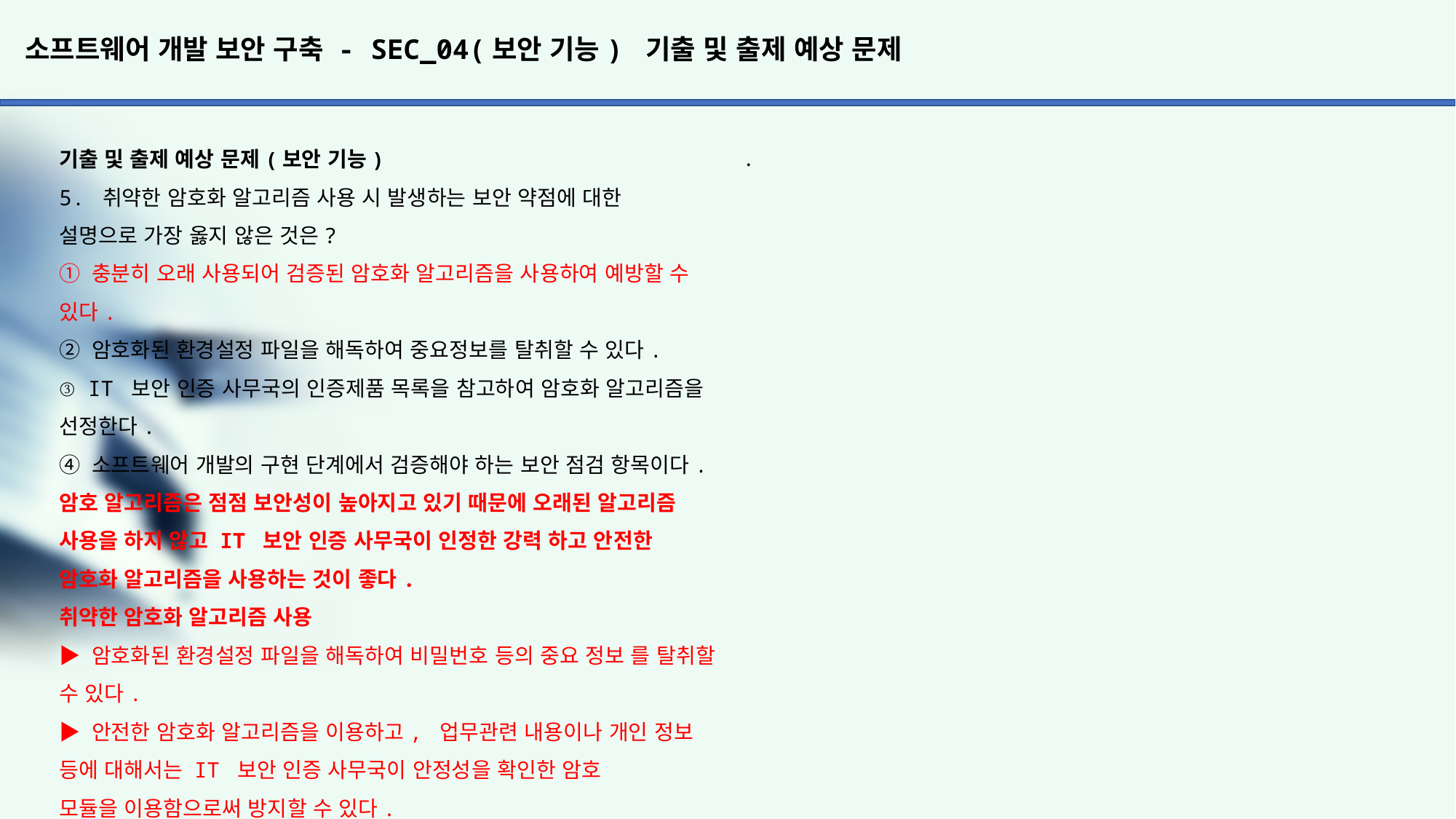

# 소프트웨어 개발 보안 구축 - SEC_04(보안 기능) 기출 및 출제 예상 문제
.
기출 및 출제 예상 문제(보안 기능)
5. 취약한 암호화 알고리즘 사용 시 발생하는 보안 약점에 대한
설명으로 가장 옳지 않은 것은?
① 충분히 오래 사용되어 검증된 암호화 알고리즘을 사용하여 예방할 수 있다.
② 암호화된 환경설정 파일을 해독하여 중요정보를 탈취할 수 있다.
③ IT 보안 인증 사무국의 인증제품 목록을 참고하여 암호화 알고리즘을 선정한다.
④ 소프트웨어 개발의 구현 단계에서 검증해야 하는 보안 점검 항목이다.
암호 알고리즘은 점점 보안성이 높아지고 있기 때문에 오래된 알고리즘 사용을 하지 않고 IT 보안 인증 사무국이 인정한 강력 하고 안전한 암호화 알고리즘을 사용하는 것이 좋다.
취약한 암호화 알고리즘 사용
▶ 암호화된 환경설정 파일을 해독하여 비밀번호 등의 중요 정보 를 탈취할 수 있다.
▶ 안전한 암호화 알고리즘을 이용하고, 업무관련 내용이나 개인 정보 등에 대해서는 IT 보안 인증 사무국이 안정성을 확인한 암호
모듈을 이용함으로써 방지할 수 있다.
보안 인증 사무국 : 정보 보호 제품의 평가, 인증을 수행하고 인증 제품 목록을 공개 및 관리하는 국가 보안 기술 연구소 산하의 기관이다.